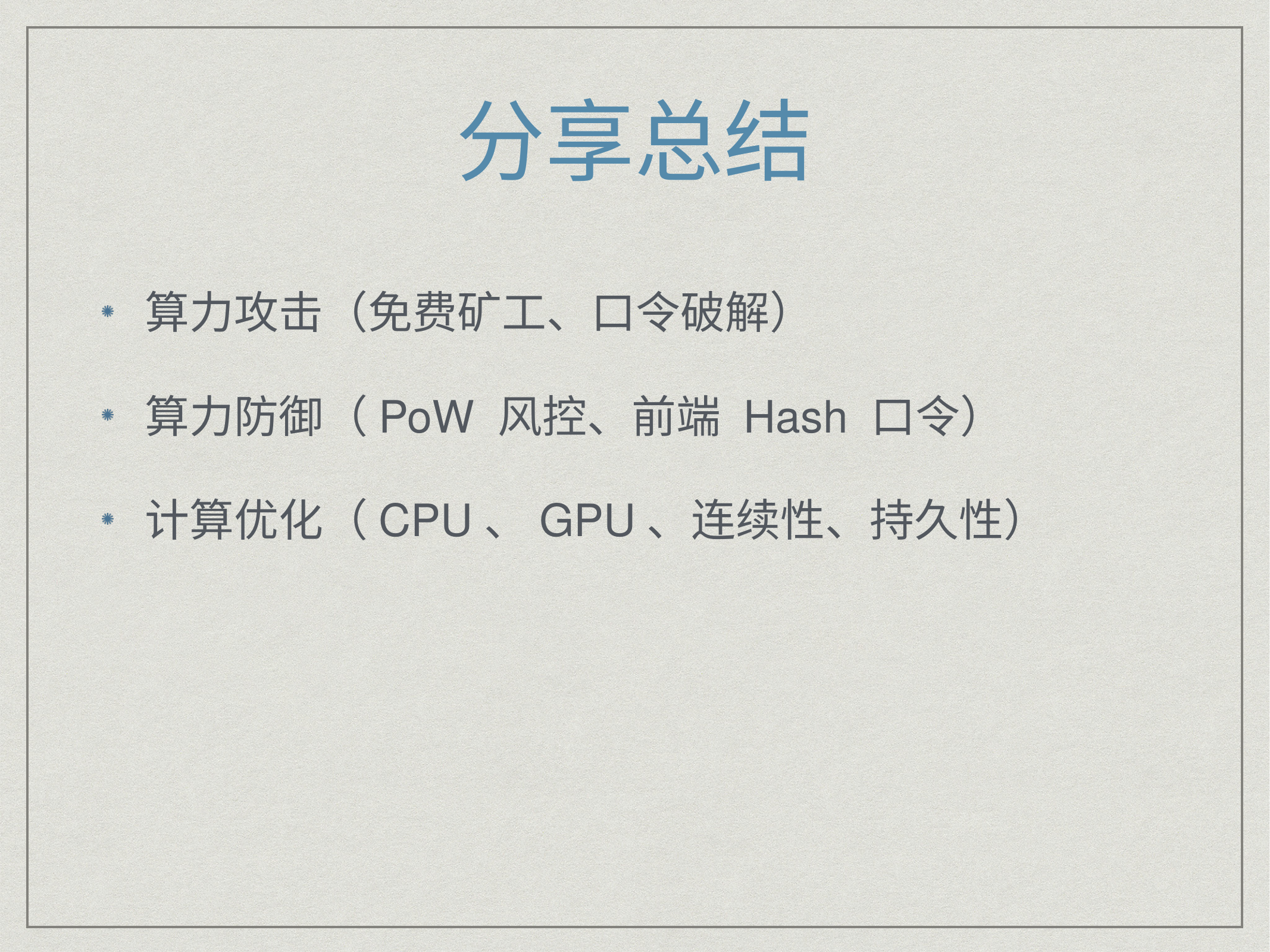

# 分享总结
算力攻击（免费矿工、口令破解）
算力防御（PoW 风控、前端 Hash 口令）
计算优化（CPU、GPU、连续性、持久性）